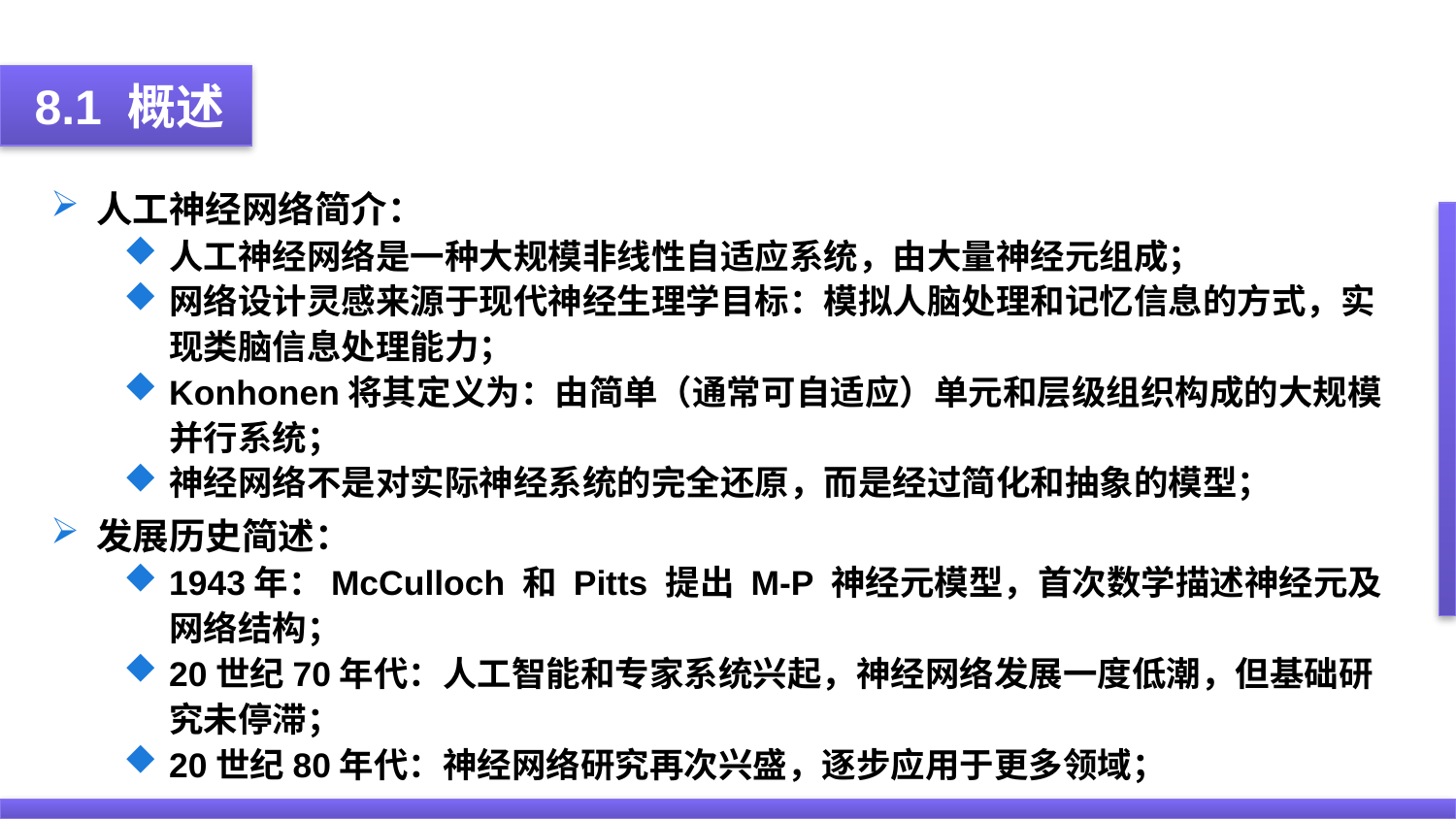

8.1 概述
人工神经网络简介：
人工神经网络是一种大规模非线性自适应系统，由大量神经元组成；
网络设计灵感来源于现代神经生理学目标：模拟人脑处理和记忆信息的方式，实现类脑信息处理能力；
Konhonen将其定义为：由简单（通常可自适应）单元和层级组织构成的大规模并行系统；
神经网络不是对实际神经系统的完全还原，而是经过简化和抽象的模型；
发展历史简述：
1943年：McCulloch 和 Pitts 提出 M-P 神经元模型，首次数学描述神经元及网络结构；
20世纪70年代：人工智能和专家系统兴起，神经网络发展一度低潮，但基础研究未停滞；
20世纪80年代：神经网络研究再次兴盛，逐步应用于更多领域；